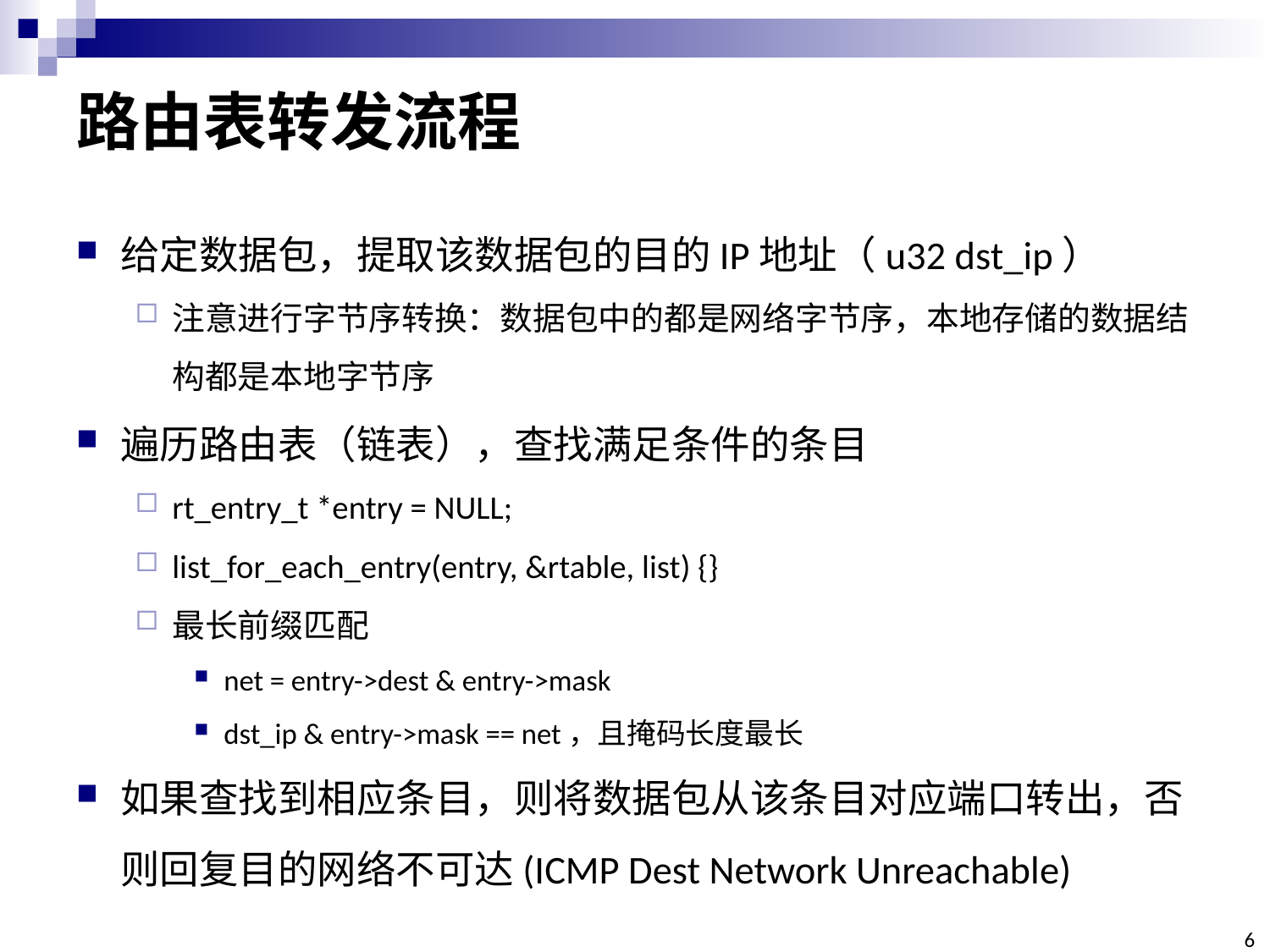

# 路由表转发流程
给定数据包，提取该数据包的目的IP地址（u32 dst_ip）
注意进行字节序转换：数据包中的都是网络字节序，本地存储的数据结构都是本地字节序
遍历路由表（链表），查找满足条件的条目
rt_entry_t *entry = NULL;
list_for_each_entry(entry, &rtable, list) {}
最长前缀匹配
net = entry->dest & entry->mask
dst_ip & entry->mask == net，且掩码长度最长
如果查找到相应条目，则将数据包从该条目对应端口转出，否则回复目的网络不可达(ICMP Dest Network Unreachable)
6